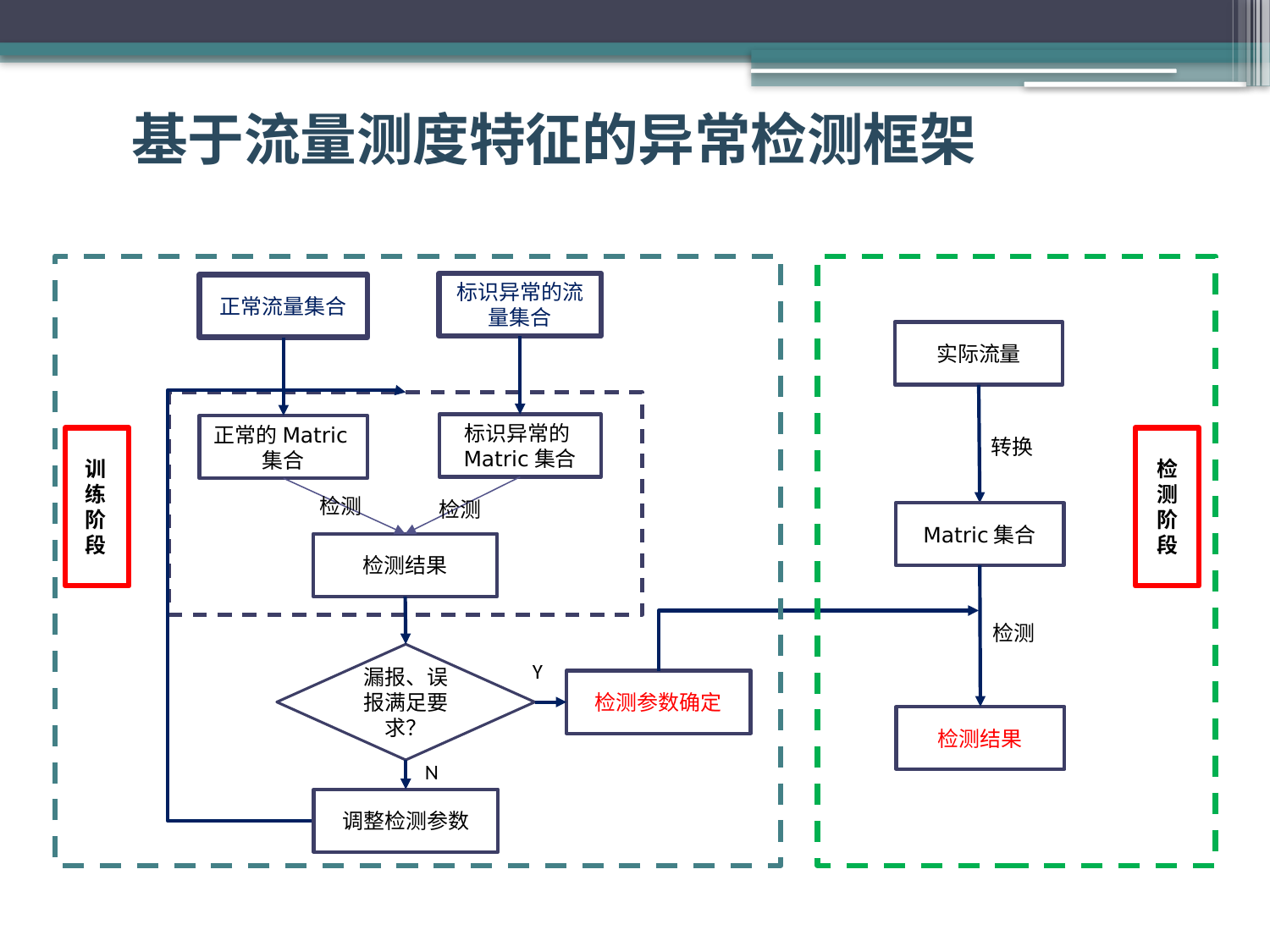

# 基于流量测度特征的异常检测框架

标识异常的流量集合
正常流量集合
实际流量

标识异常的Matric集合
正常的Matric集合
转换
训练阶段
检测阶段
检测
检测
Matric集合
检测结果
检测
漏报、误报满足要求？
Y
检测参数确定
检测结果
N
调整检测参数